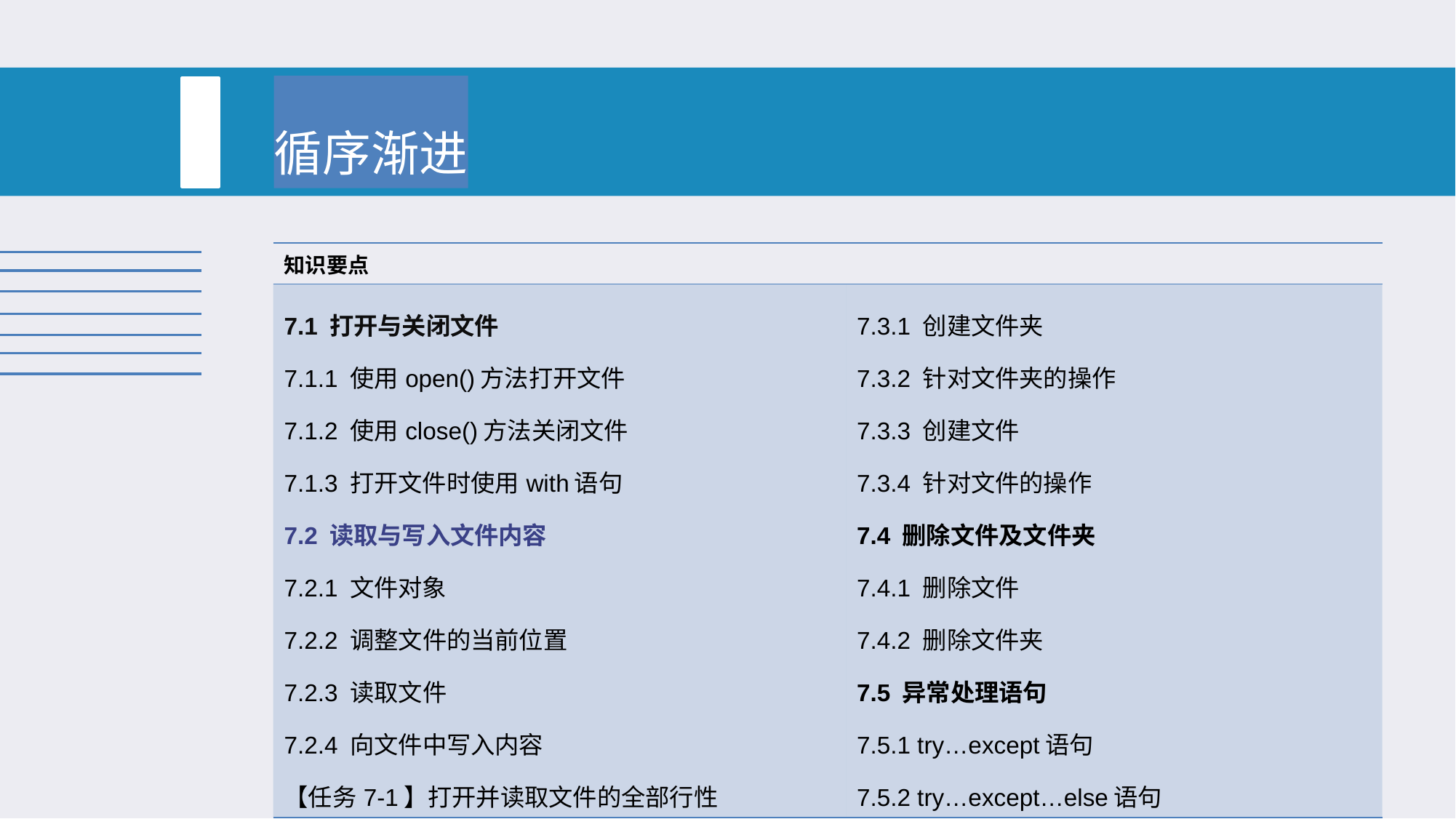

循序渐进

| 知识要点 |  |
| --- | --- |
| 7.1 打开与关闭文件 7.1.1 使用open()方法打开文件 7.1.2 使用close()方法关闭文件 7.1.3 打开文件时使用with语句 7.2 读取与写入文件内容 7.2.1 文件对象 7.2.2 调整文件的当前位置 7.2.3 读取文件 7.2.4 向文件中写入内容 【任务7-1】打开并读取文件的全部行性 【任务7-2】以二进制形式打开文件并读取其内容 7.3 创建与操作文件、文件夹 | 7.3.1 创建文件夹 7.3.2 针对文件夹的操作 7.3.3 创建文件 7.3.4 针对文件的操作 7.4 删除文件及文件夹 7.4.1 删除文件 7.4.2 删除文件夹 7.5 异常处理语句 7.5.1 try…except语句 7.5.2 try…except…else语句 7.5.3 try…except…finally语句 7.5.4 使用raise语句抛出异常. |